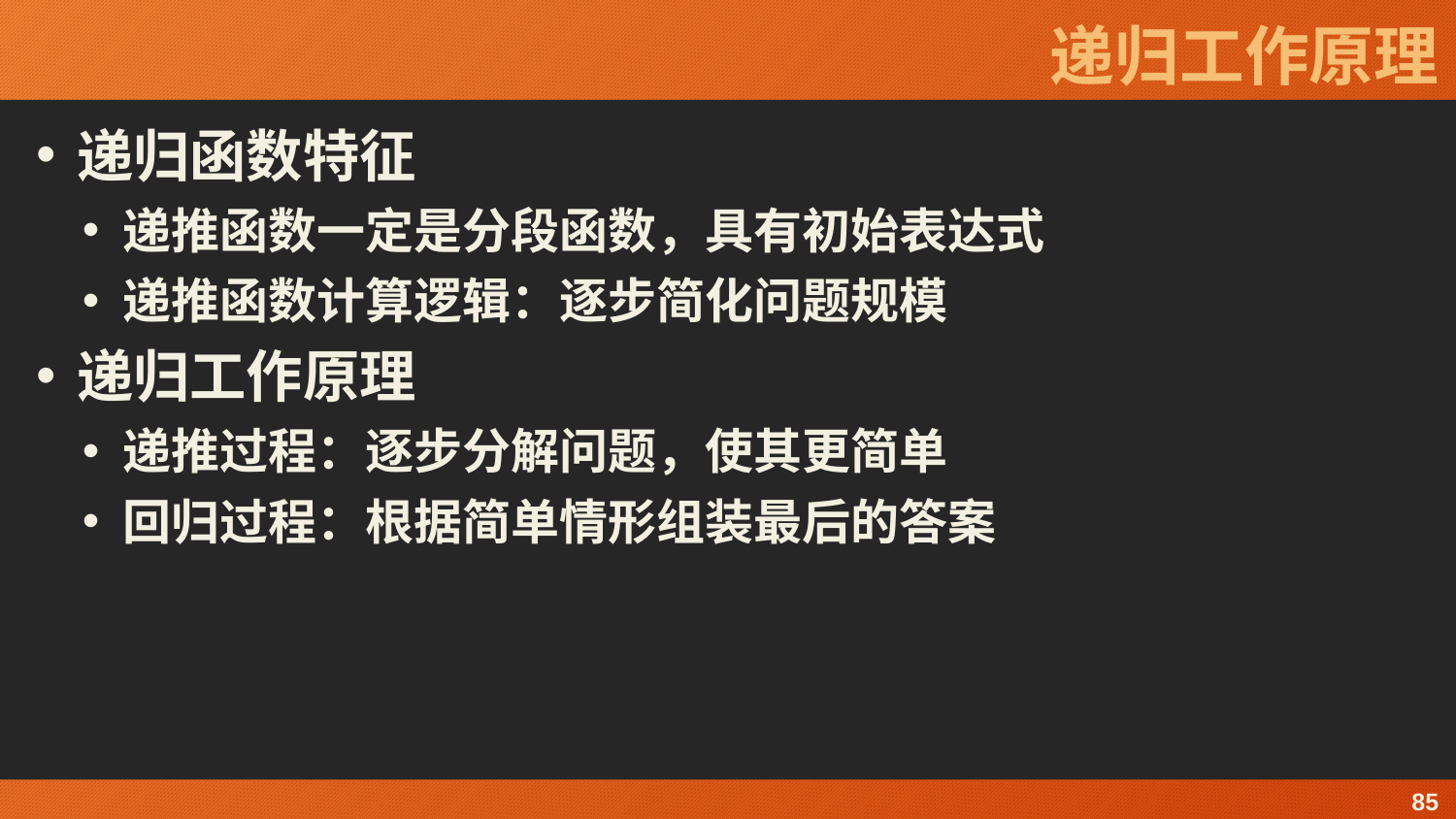

# 递归工作原理
递归函数特征
递推函数一定是分段函数，具有初始表达式
递推函数计算逻辑：逐步简化问题规模
递归工作原理
递推过程：逐步分解问题，使其更简单
回归过程：根据简单情形组装最后的答案
85